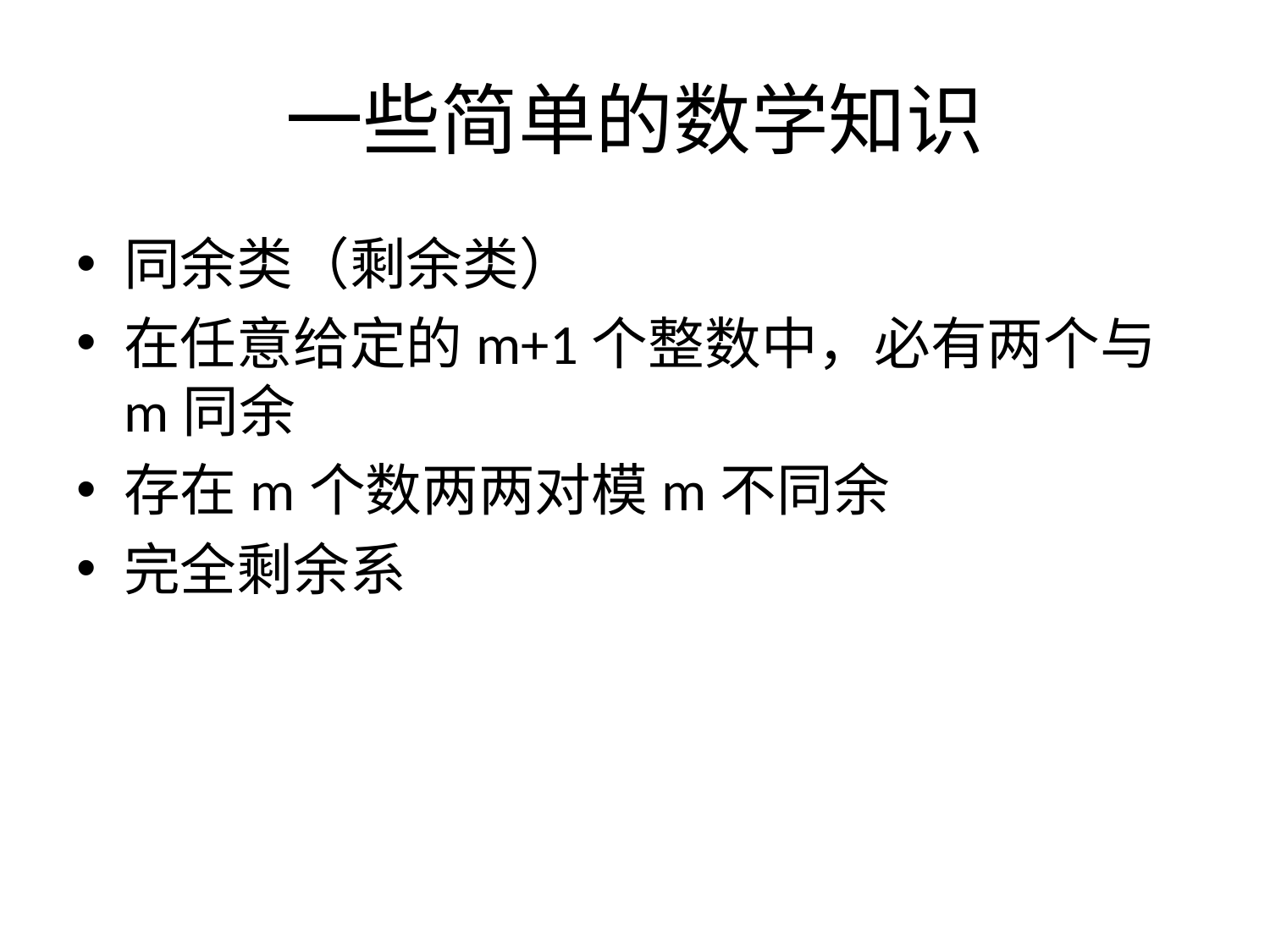

# 一些简单的数学知识
同余类（剩余类）
在任意给定的m+1个整数中，必有两个与m同余
存在m个数两两对模m不同余
完全剩余系